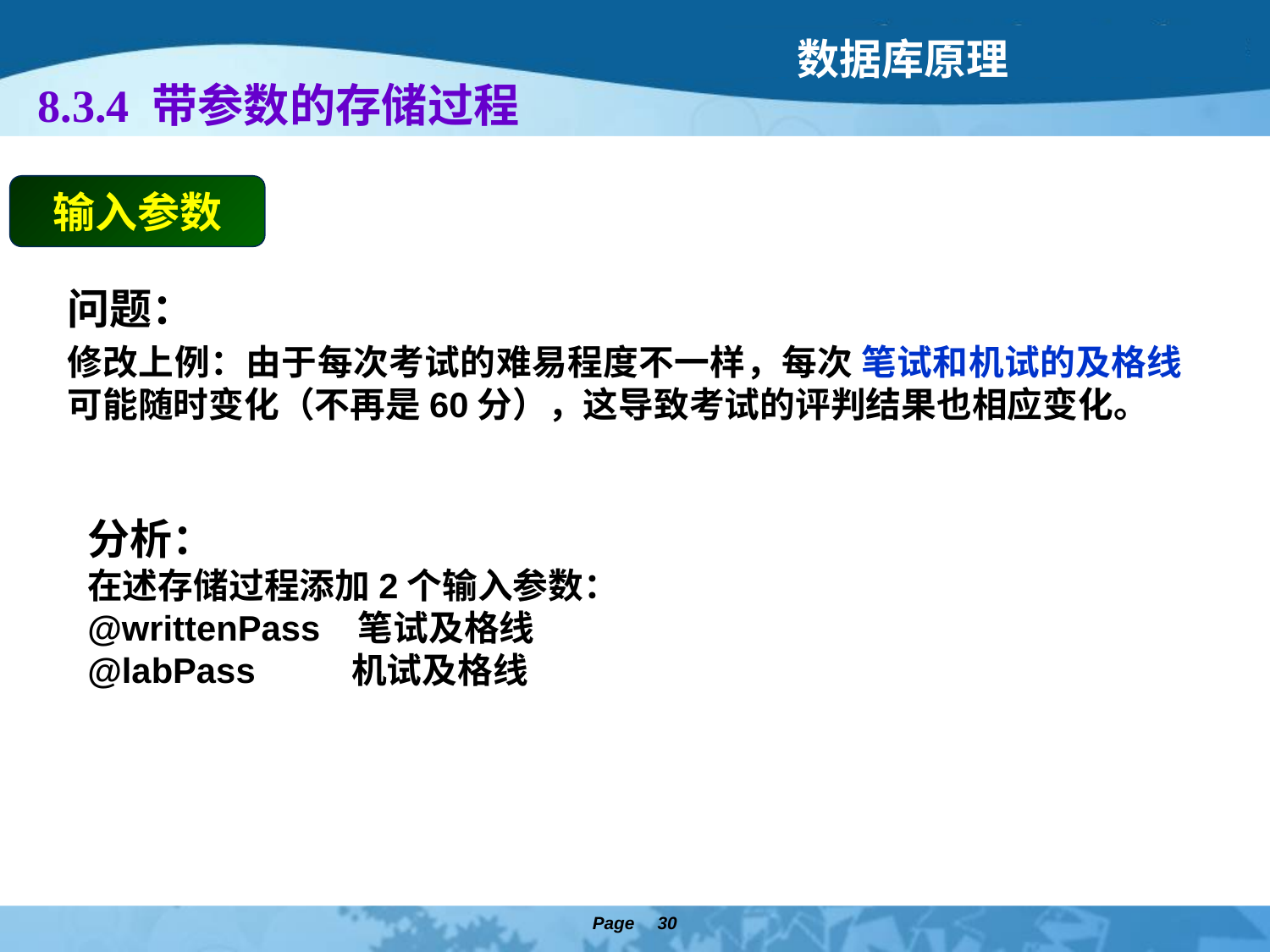

# 8.3.4 带参数的存储过程
输入参数
问题：
修改上例：由于每次考试的难易程度不一样，每次 笔试和机试的及格线可能随时变化（不再是60分），这导致考试的评判结果也相应变化。
分析：
在述存储过程添加2个输入参数：
@writtenPass   笔试及格线
@labPass         机试及格线